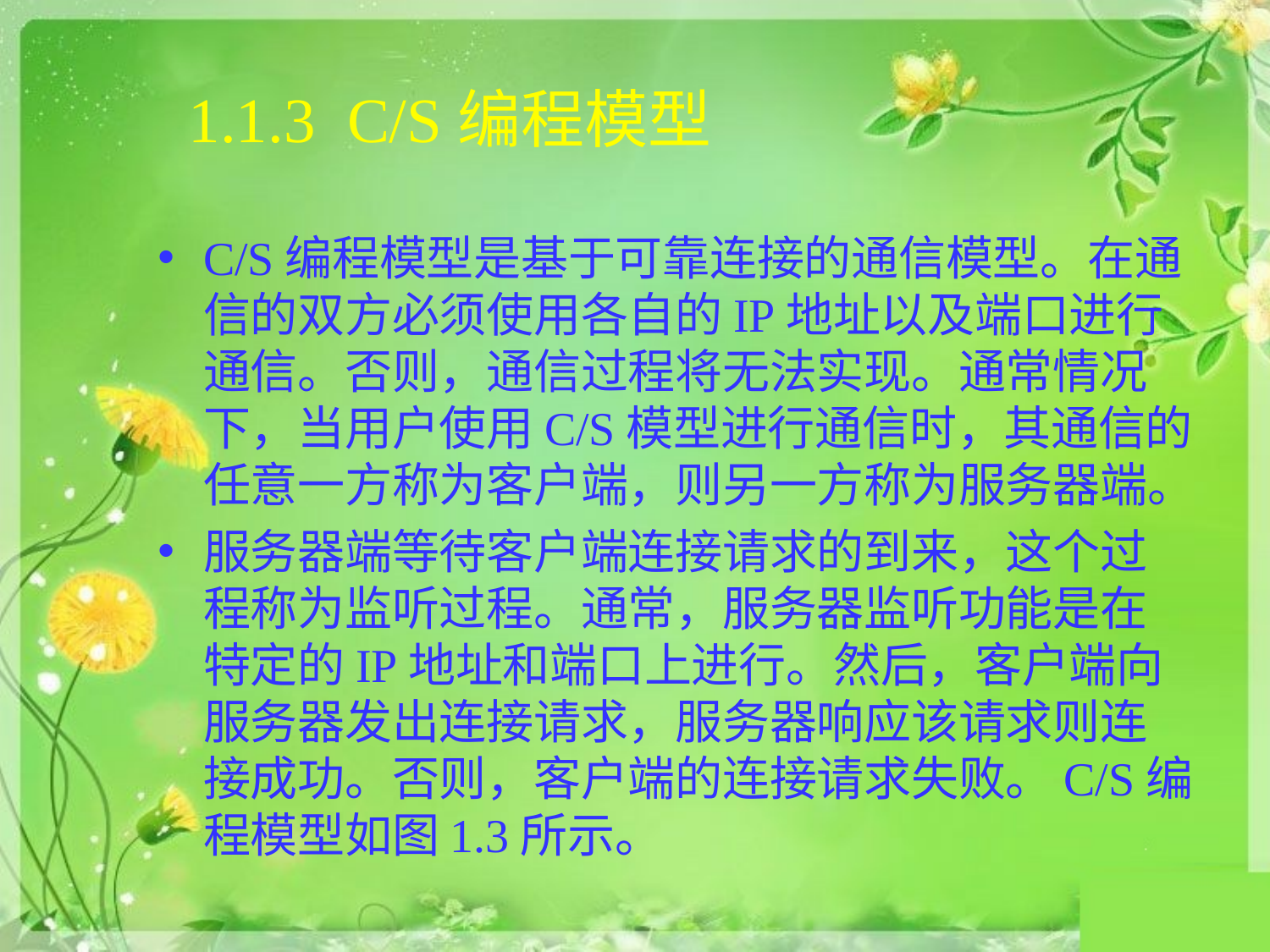

# 1.1.3  C/S编程模型
C/S编程模型是基于可靠连接的通信模型。在通信的双方必须使用各自的IP地址以及端口进行通信。否则，通信过程将无法实现。通常情况下，当用户使用C/S模型进行通信时，其通信的任意一方称为客户端，则另一方称为服务器端。
服务器端等待客户端连接请求的到来，这个过程称为监听过程。通常，服务器监听功能是在特定的IP地址和端口上进行。然后，客户端向服务器发出连接请求，服务器响应该请求则连接成功。否则，客户端的连接请求失败。C/S编程模型如图1.3所示。